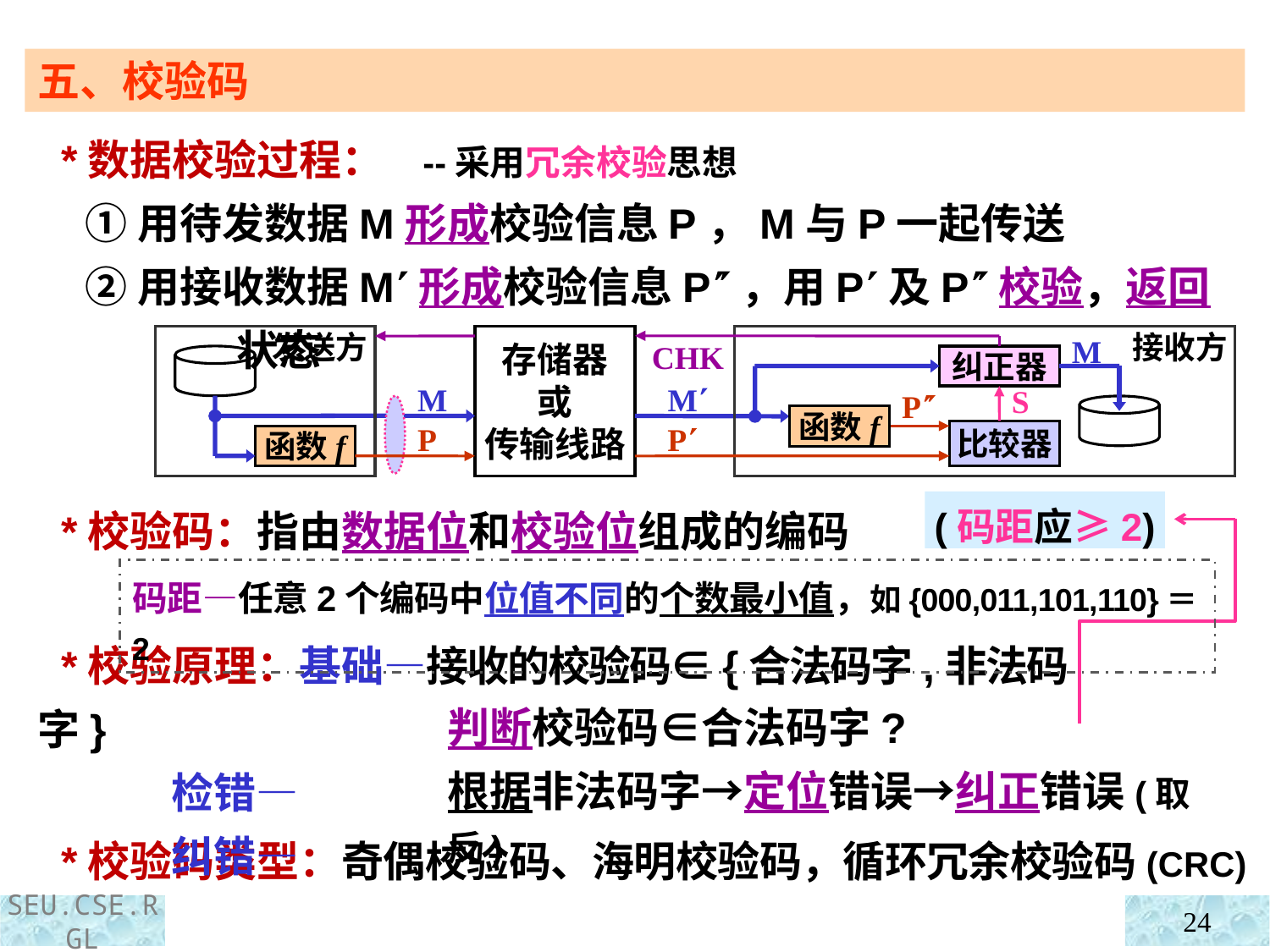

五、校验码
  *数据校验过程：   --采用冗余校验思想
     ①用待发数据M形成校验信息P，M与P一起传送
     ②用接收数据M′形成校验信息P″，用P′及P″校验，返回状态
发送方
接收方

M

CHK

纠正器

S

P″

函数f

比较器
P
函数f
P′

存储器
或
传输线路
M
M′

  *校验码：指由数据位和校验位组成的编码
(码距应≥2)
码距—任意2个编码中位值不同的个数最小值，如{000,011,101,110}＝2
  *校验原理：基础—接收的校验码∈{合法码字,非法码字}
             检错—
             纠错—
判断校验码∈合法码字?
根据非法码字→定位错误→纠正错误(取反)
  *校验码类型：奇偶校验码、海明校验码，循环冗余校验码(CRC)
24